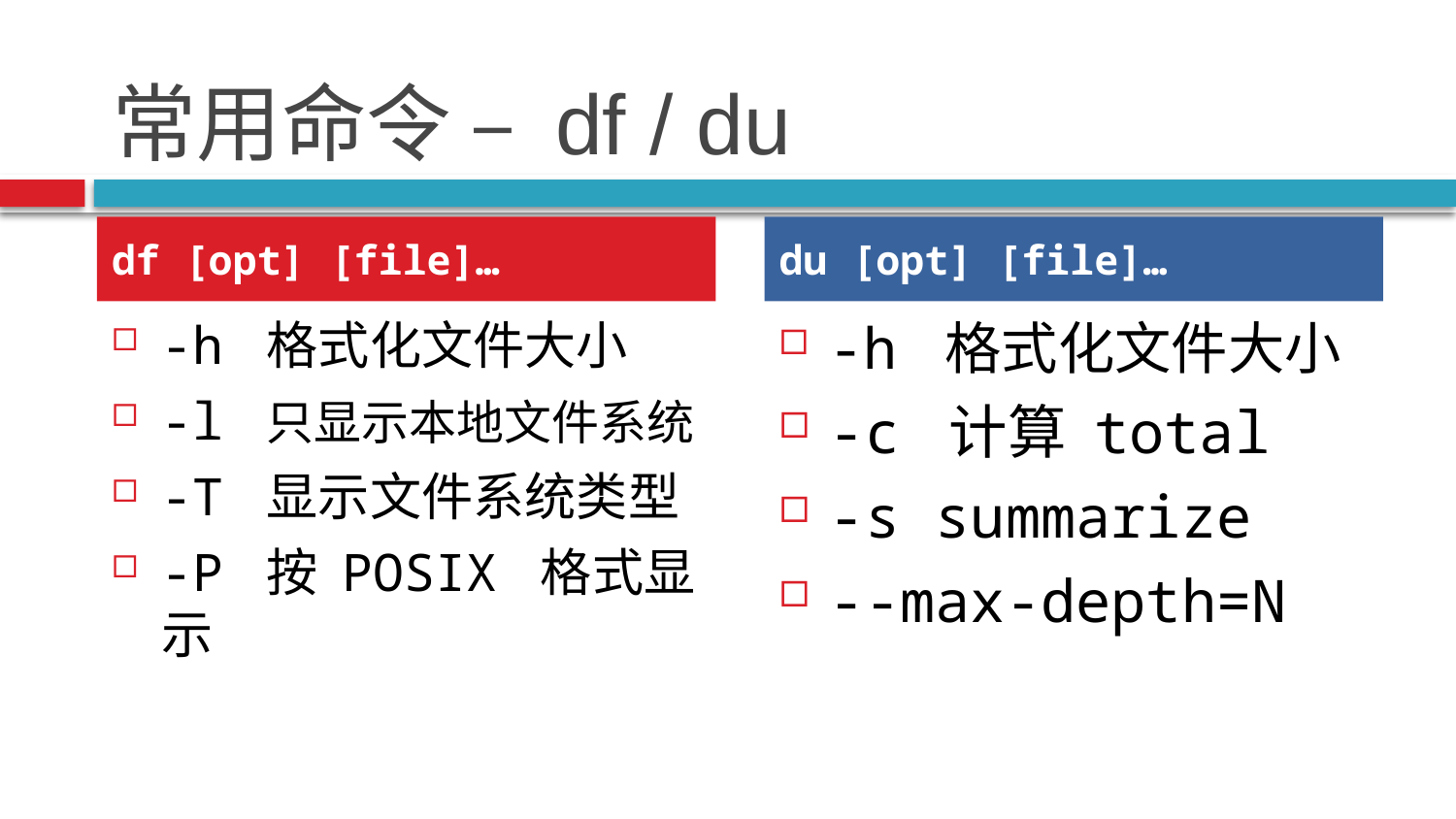

# 常用命令 – df / du
df [opt] [file]…
du [opt] [file]…
-h 格式化文件大小
-l 只显示本地文件系统
-T 显示文件系统类型
-P 按 POSIX 格式显示

-h 格式化文件大小
-c 计算 total
-s summarize
--max-depth=N